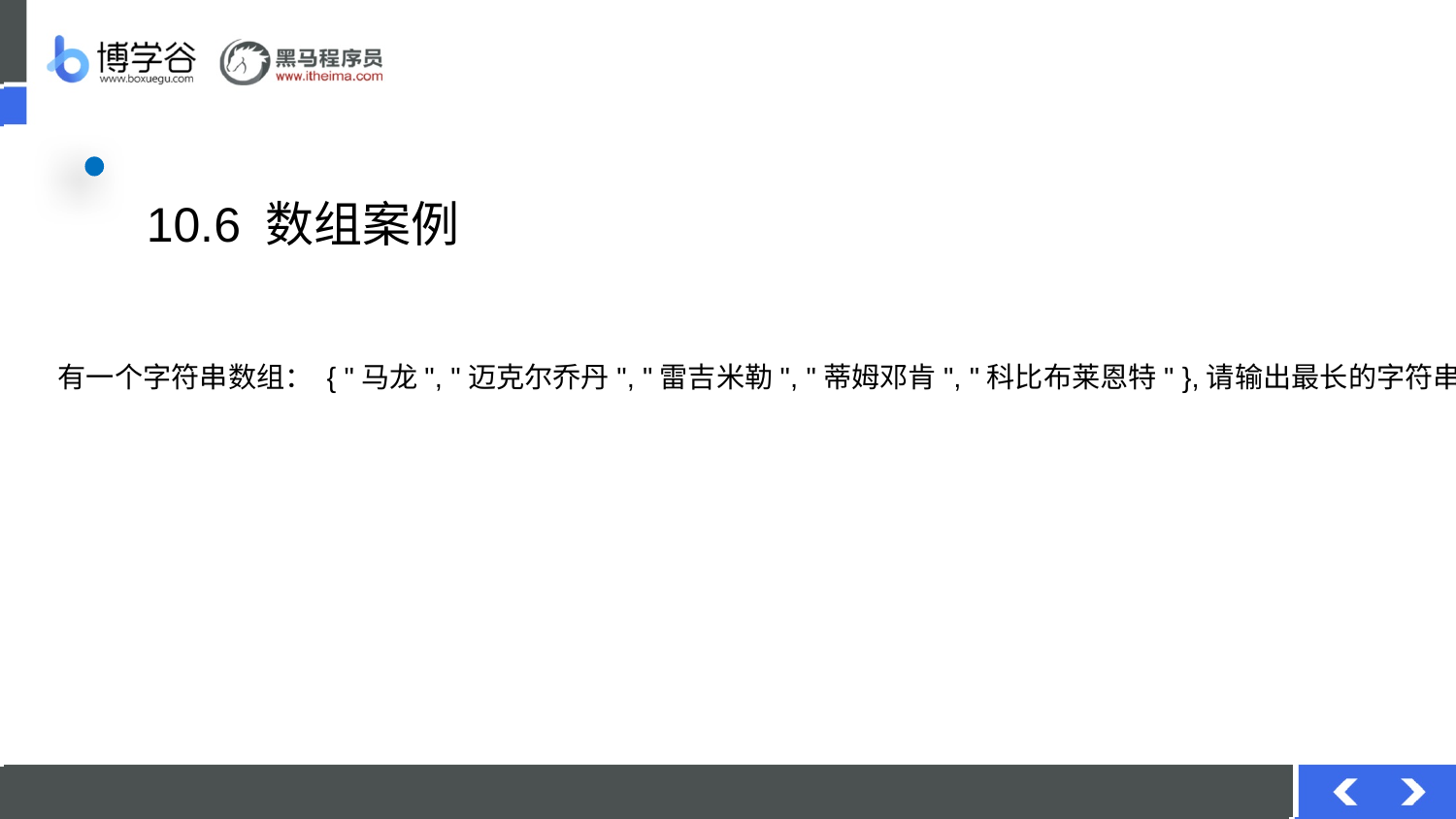

# 10.6 数组案例
有一个字符串数组： { "马龙", "迈克尔乔丹", "雷吉米勒", "蒂姆邓肯", "科比布莱恩特" },请输出最长的字符串